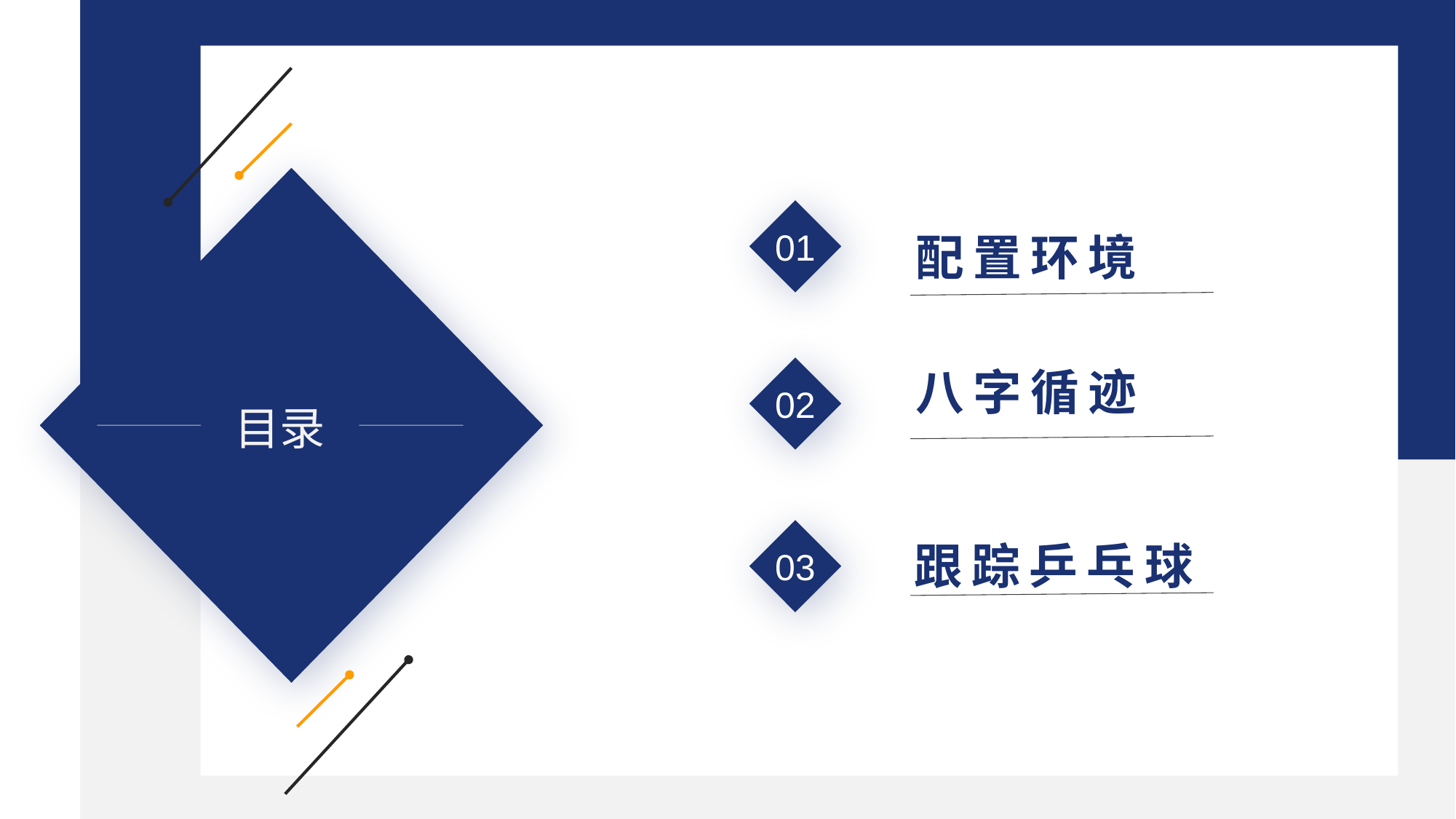

CONTENTS
目录
配置环境
01
八字循迹
02
03
 跟踪乒乓球